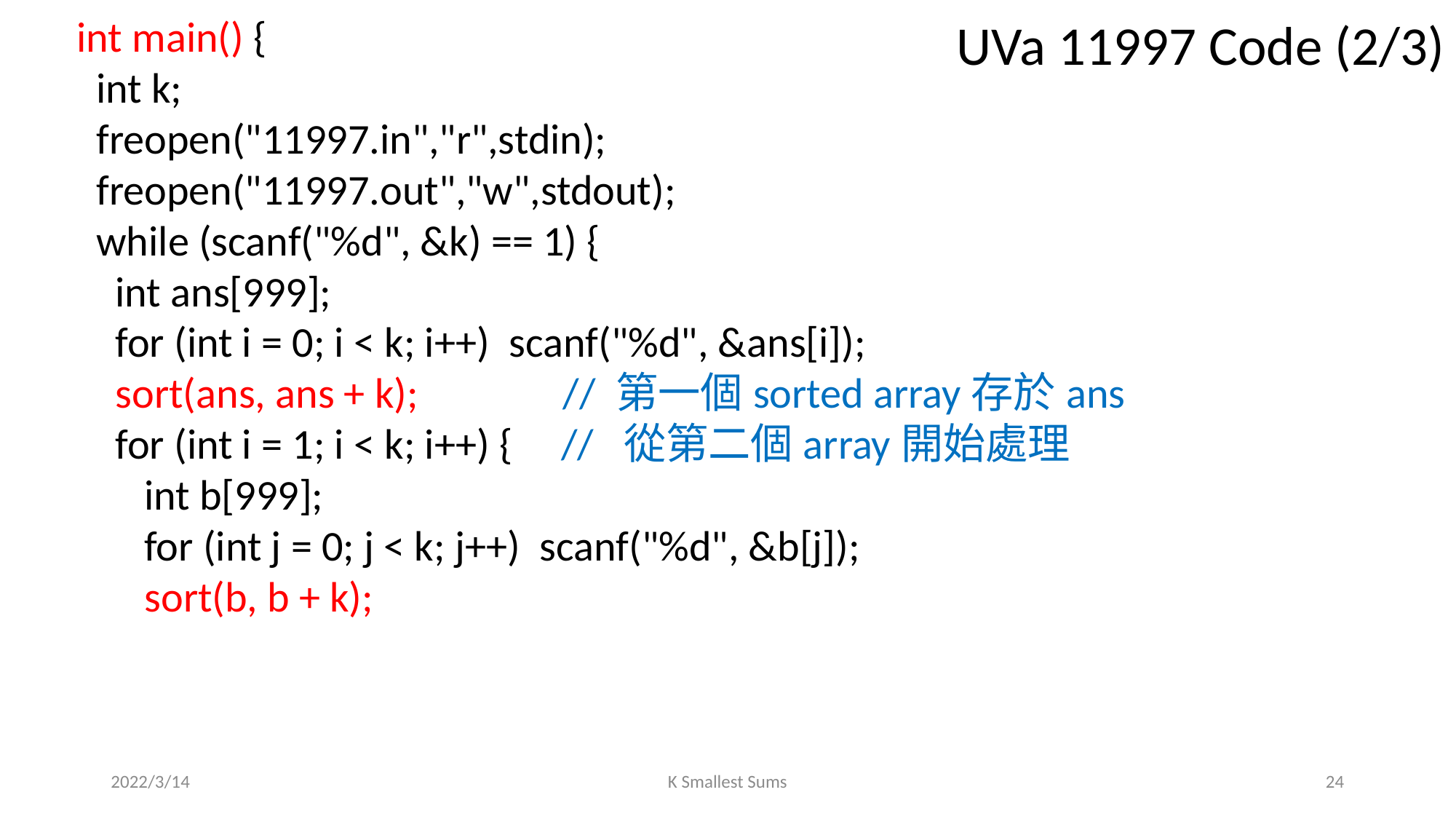

int main() {
  int k;
  freopen("11997.in","r",stdin);
  freopen("11997.out","w",stdout);
  while (scanf("%d", &k) == 1) {
    int ans[999];
    for (int i = 0; i < k; i++)  scanf("%d", &ans[i]);
    sort(ans, ans + k);               // 第一個sorted array存於ans
    for (int i = 1; i < k; i++) {     //  從第二個array開始處理
       int b[999];
       for (int j = 0; j < k; j++)  scanf("%d", &b[j]);
       sort(b, b + k);
UVa 11997 Code (2/3)
2022/3/14
K Smallest Sums
24